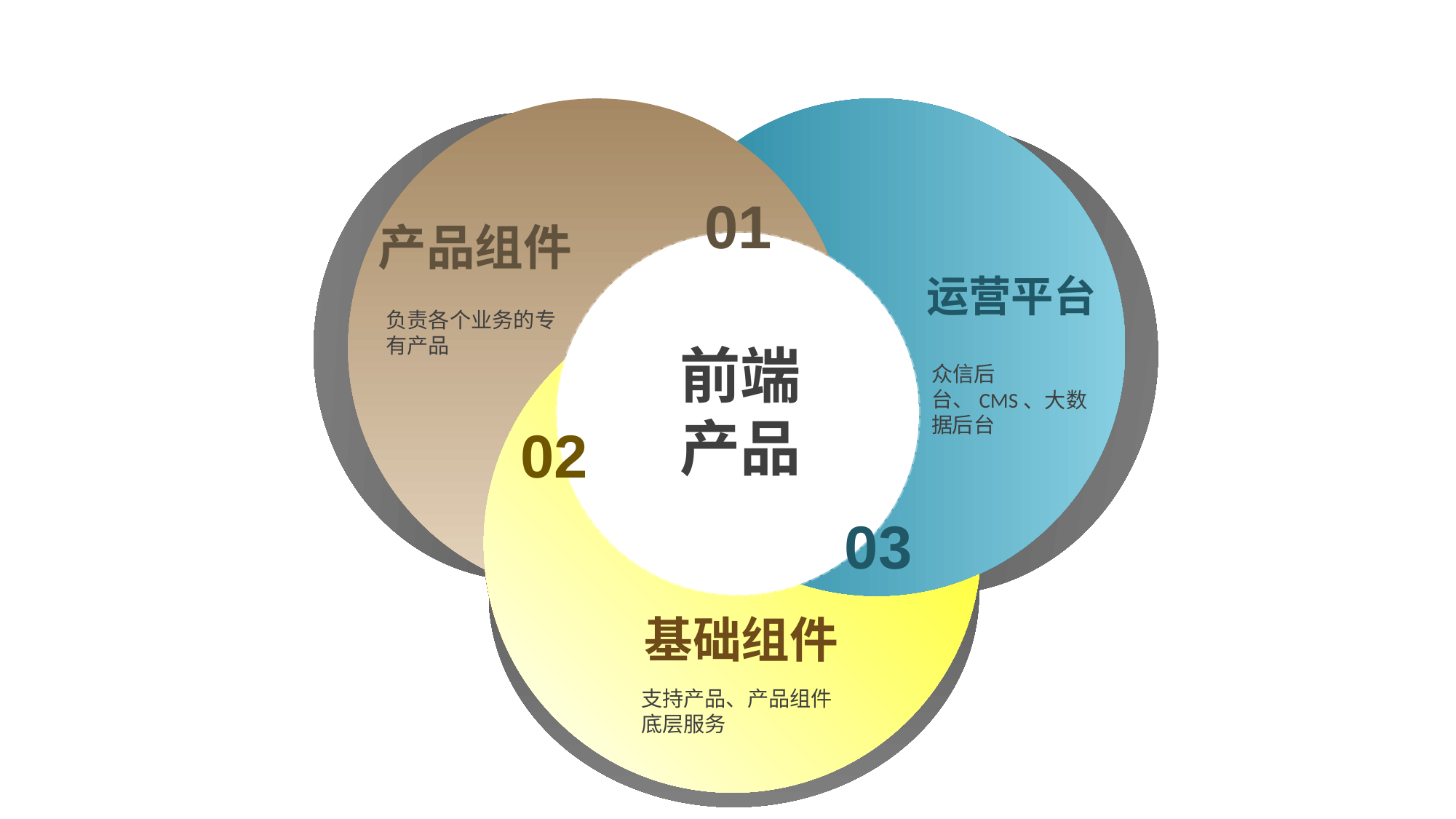

01
产品组件

运营平台
负责各个业务的专有产品

前端产品
众信后台、CMS、大数据后台

02
03
基础组件
支持产品、产品组件底层服务